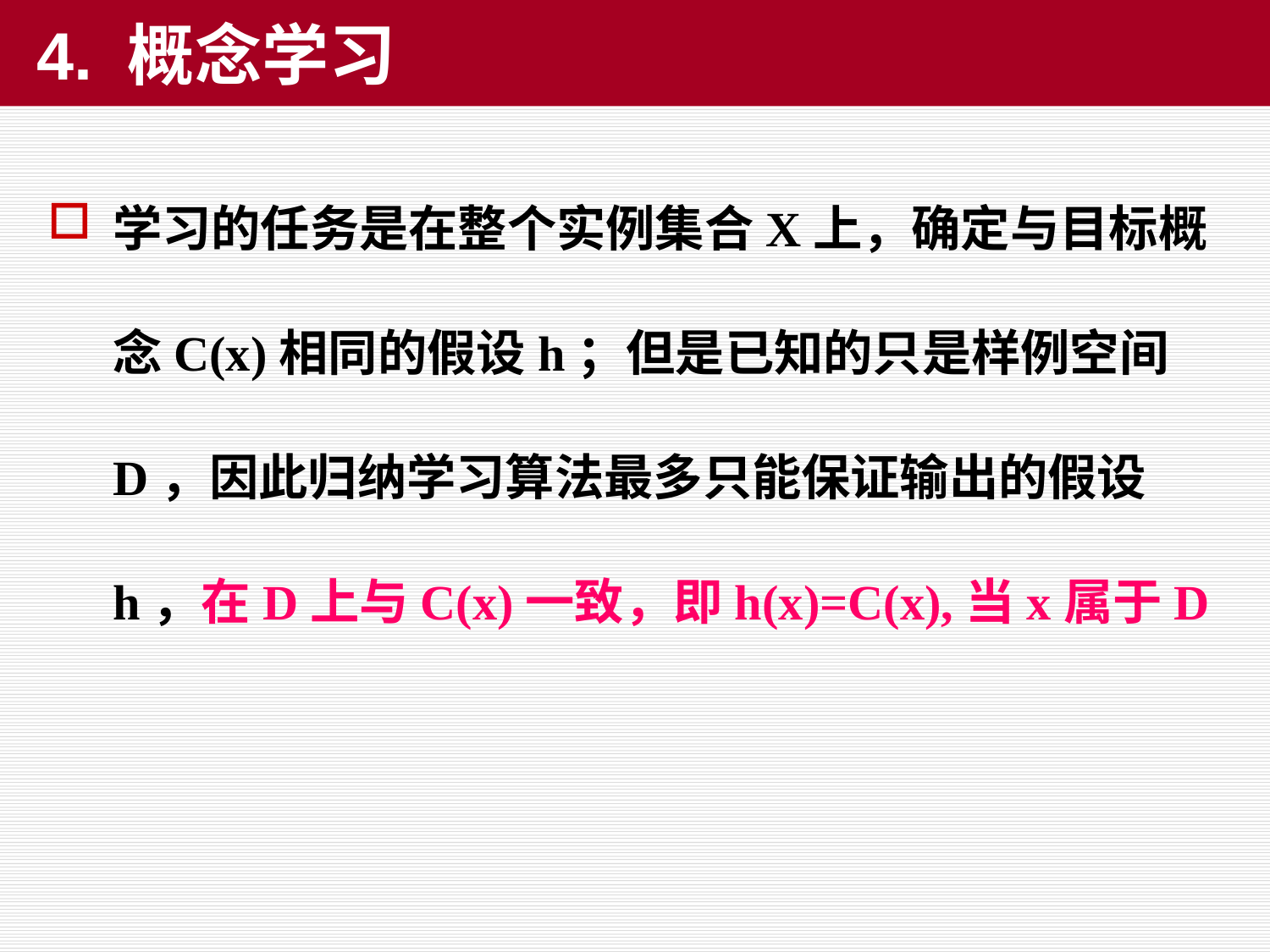

# 4. 概念学习
学习的任务是在整个实例集合X上，确定与目标概念C(x)相同的假设h；但是已知的只是样例空间D，因此归纳学习算法最多只能保证输出的假设h，在D上与C(x)一致，即h(x)=C(x),当x属于D